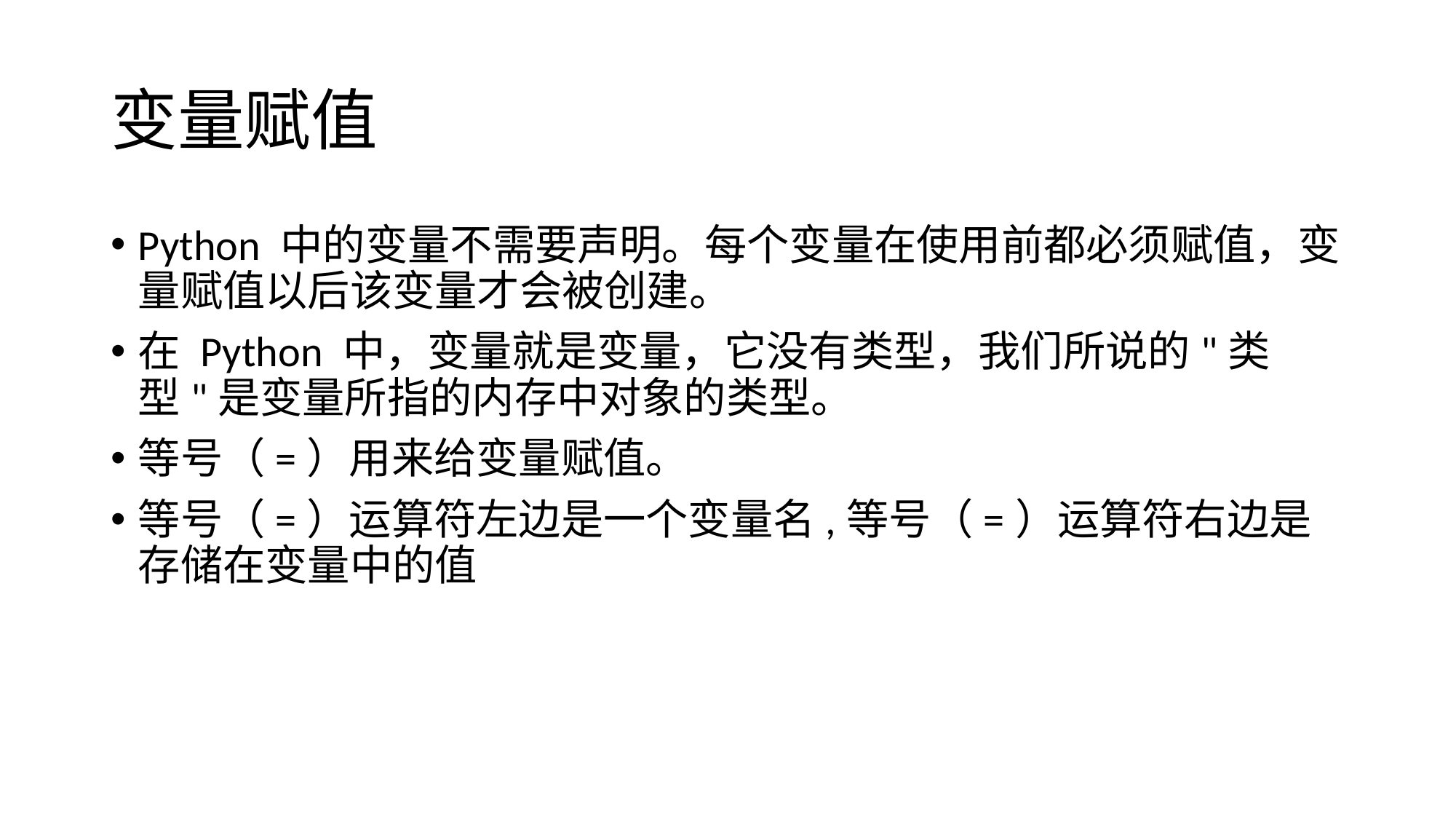

# 变量赋值
Python 中的变量不需要声明。每个变量在使用前都必须赋值，变量赋值以后该变量才会被创建。
在 Python 中，变量就是变量，它没有类型，我们所说的"类型"是变量所指的内存中对象的类型。
等号（=）用来给变量赋值。
等号（=）运算符左边是一个变量名,等号（=）运算符右边是存储在变量中的值